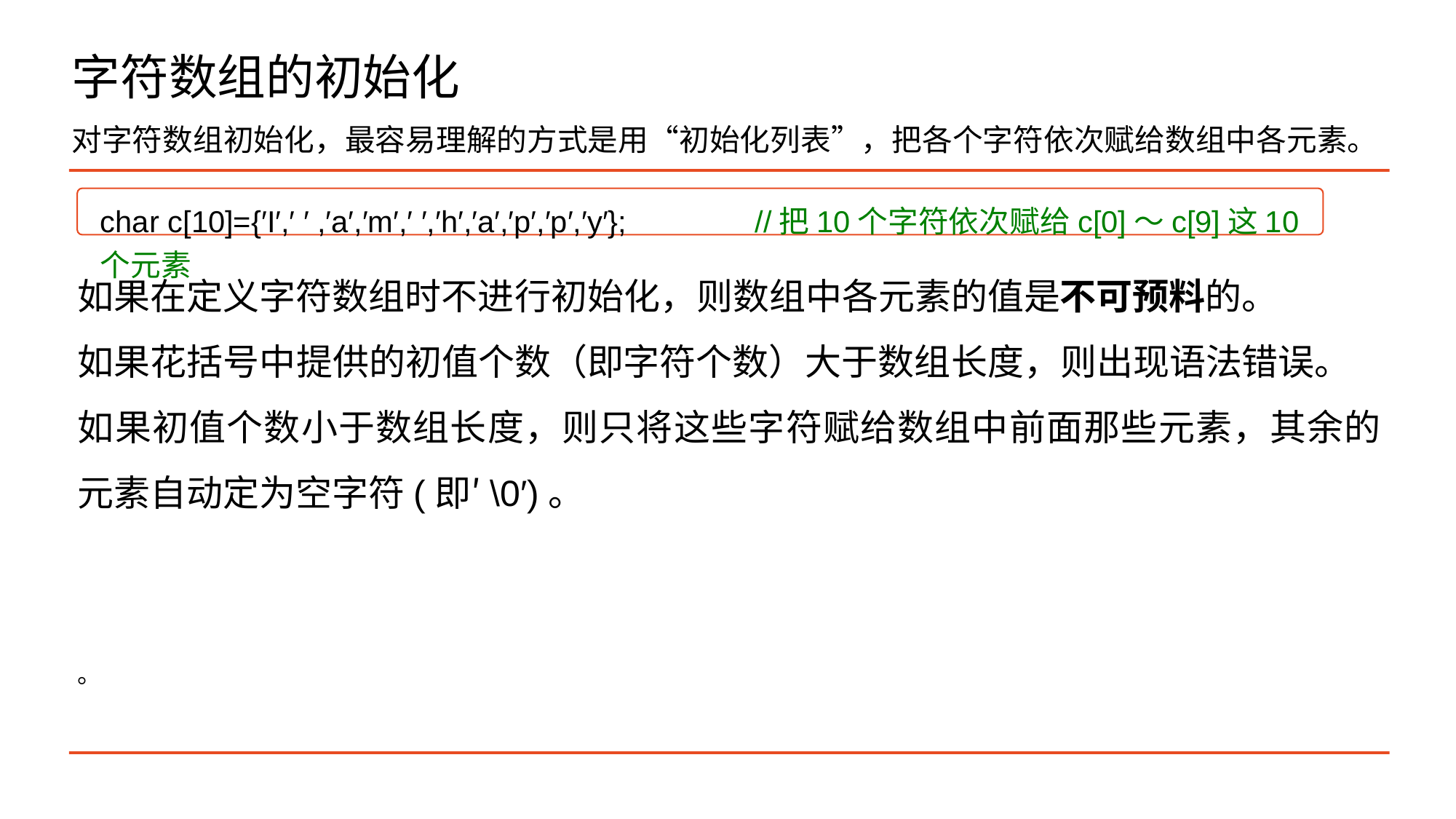

# 字符数组的初始化
对字符数组初始化，最容易理解的方式是用“初始化列表”，把各个字符依次赋给数组中各元素。

如果在定义字符数组时不进行初始化，则数组中各元素的值是不可预料的。
如果花括号中提供的初值个数（即字符个数）大于数组长度，则出现语法错误。
如果初值个数小于数组长度，则只将这些字符赋给数组中前面那些元素，其余的元素自动定为空字符(即′\0′)。

。
char c[10]={′I′,′ ′ ,′a′,′m′,′ ′,′h′,′a′,′p′,′p′,′y′};		//把10个字符依次赋给c[0]～c[9]这10个元素